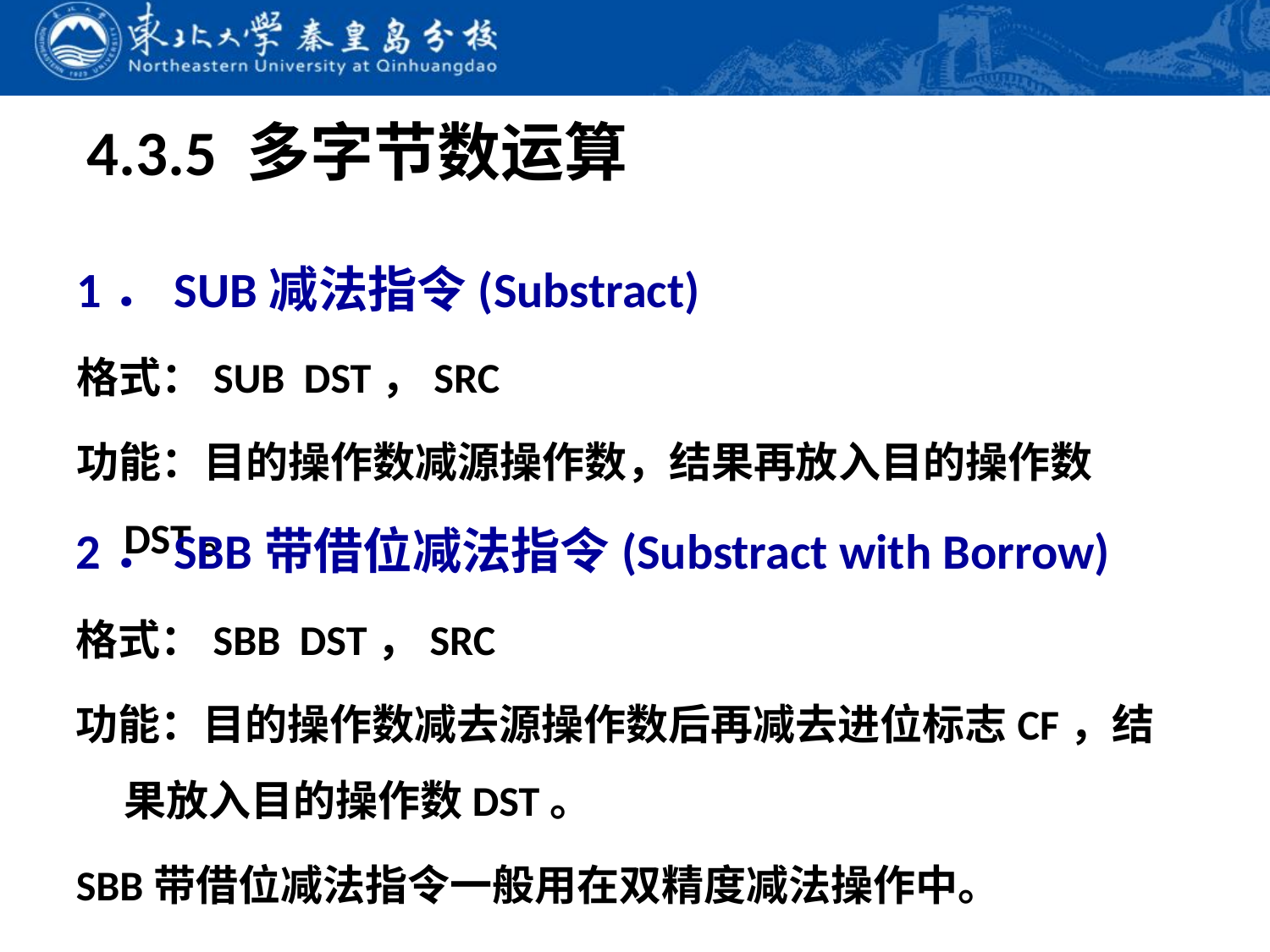

# 4.3.5 多字节数运算
1．SUB减法指令(Substract)
格式：SUB  DST，SRC
功能：目的操作数减源操作数，结果再放入目的操作数DST。
2．SBB带借位减法指令(Substract with Borrow)
格式：SBB  DST，SRC
功能：目的操作数减去源操作数后再减去进位标志CF，结果放入目的操作数DST。
SBB带借位减法指令一般用在双精度减法操作中。